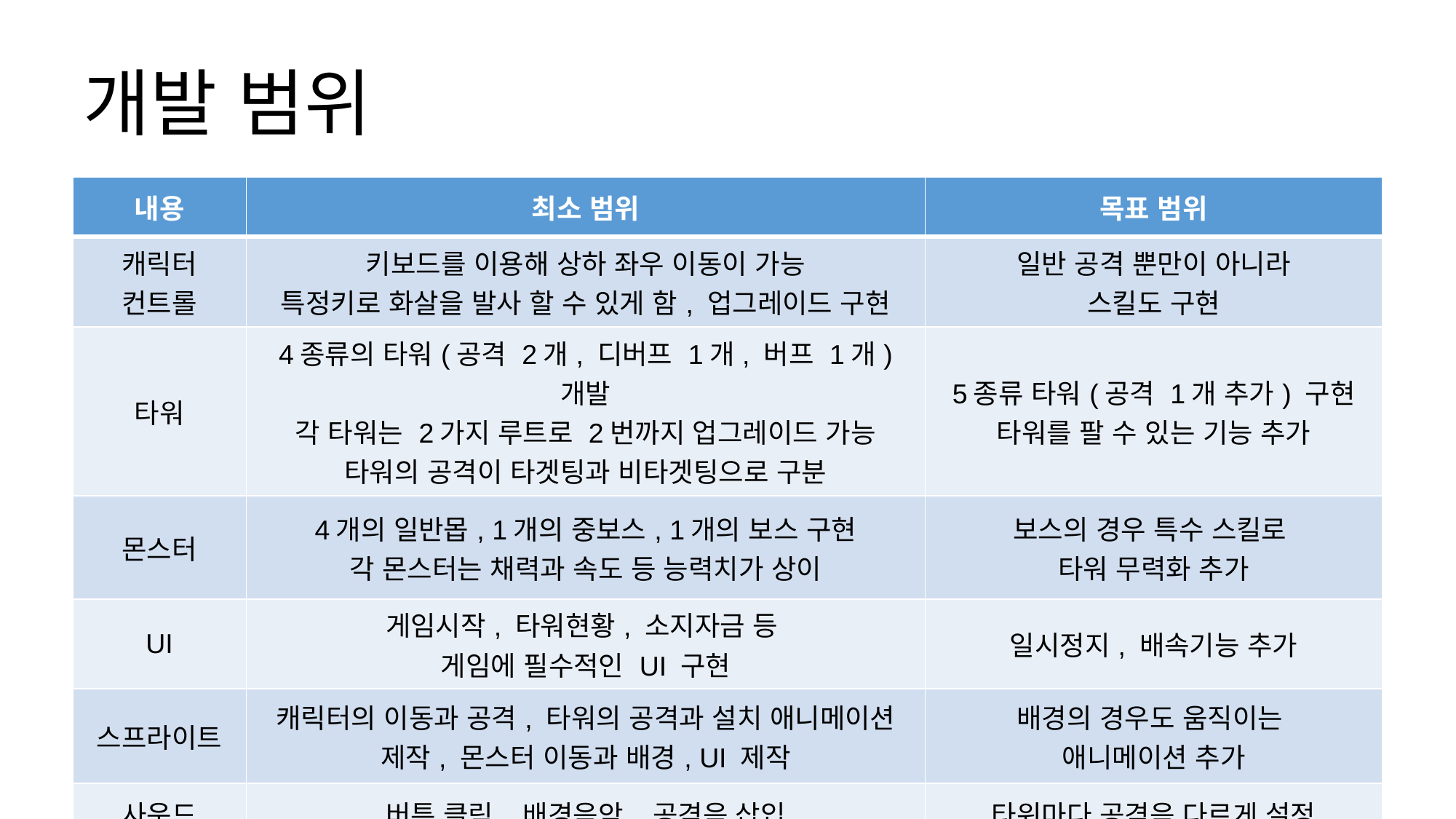

# 개발 범위
| 내용 | 최소 범위 | 목표 범위 |
| --- | --- | --- |
| 캐릭터 컨트롤 | 키보드를 이용해 상하 좌우 이동이 가능 특정키로 화살을 발사 할 수 있게 함, 업그레이드 구현 | 일반 공격 뿐만이 아니라 스킬도 구현 |
| 타워 | 4종류의 타워(공격 2개, 디버프 1개, 버프 1개) 개발 각 타워는 2가지 루트로 2번까지 업그레이드 가능 타워의 공격이 타겟팅과 비타겟팅으로 구분 | 5종류 타워(공격 1개 추가) 구현 타워를 팔 수 있는 기능 추가 |
| 몬스터 | 4개의 일반몹, 1개의 중보스, 1개의 보스 구현 각 몬스터는 채력과 속도 등 능력치가 상이 | 보스의 경우 특수 스킬로 타워 무력화 추가 |
| UI | 게임시작, 타워현황, 소지자금 등 게임에 필수적인 UI 구현 | 일시정지, 배속기능 추가 |
| 스프라이트 | 캐릭터의 이동과 공격, 타워의 공격과 설치 애니메이션 제작, 몬스터 이동과 배경, UI 제작 | 배경의 경우도 움직이는 애니메이션 추가 |
| 사운드 | 버튼 클릭, 배경음악, 공격음 삽입 | 타워마다 공격음 다르게 설정 |
3